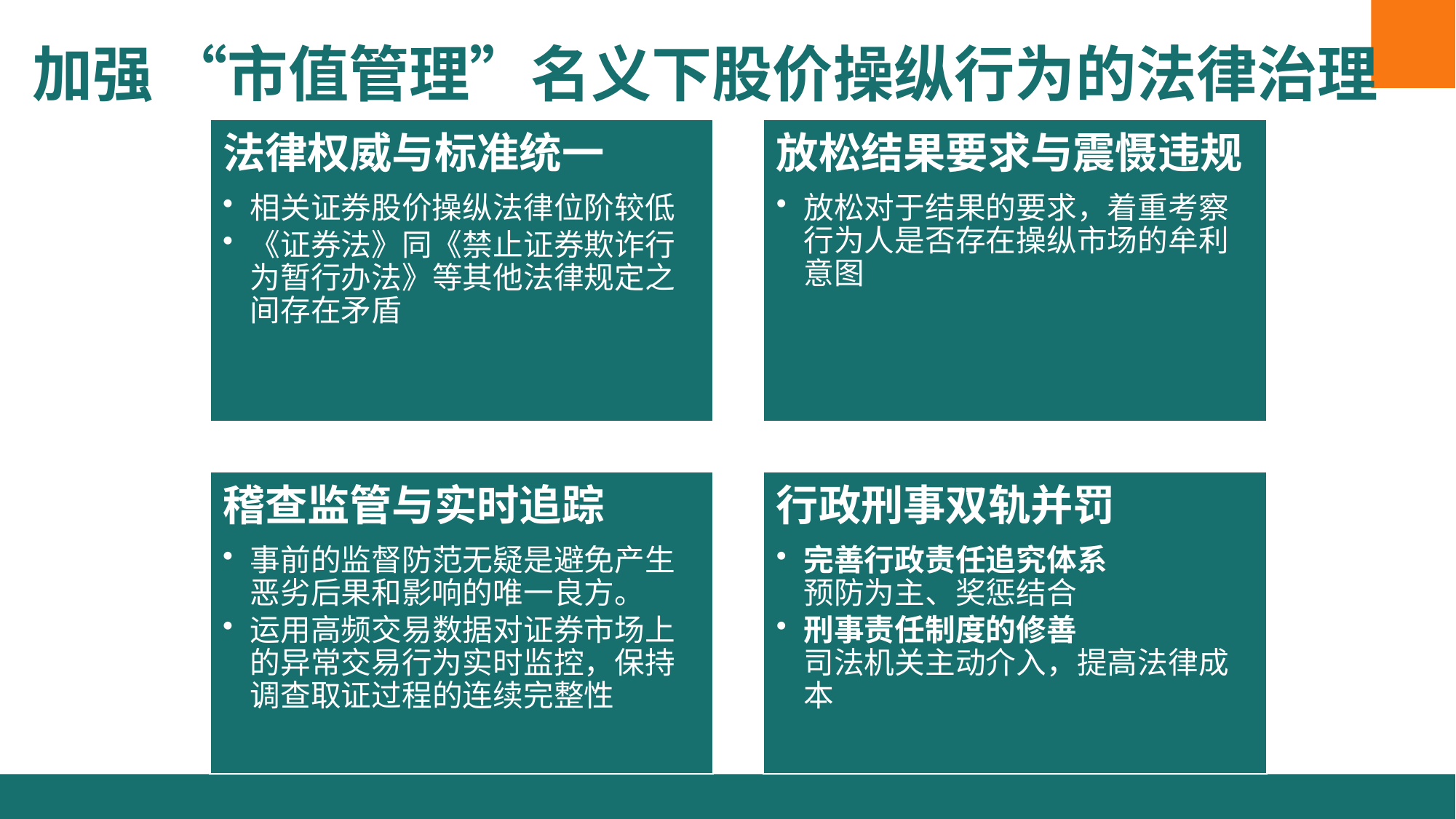

加强 “市值管理”名义下股价操纵行为的法律治理
法律权威与标准统一
相关证券股价操纵法律位阶较低
《证券法》同《禁止证券欺诈行为暂行办法》等其他法律规定之间存在矛盾
放松结果要求与震慑违规
放松对于结果的要求，着重考察行为人是否存在操纵市场的牟利意图
稽查监管与实时追踪
事前的监督防范无疑是避免产生恶劣后果和影响的唯一良方。
运用高频交易数据对证券市场上的异常交易行为实时监控，保持调查取证过程的连续完整性
行政刑事双轨并罚
完善行政责任追究体系
预防为主、奖惩结合
刑事责任制度的修善
司法机关主动介入，提高法律成本